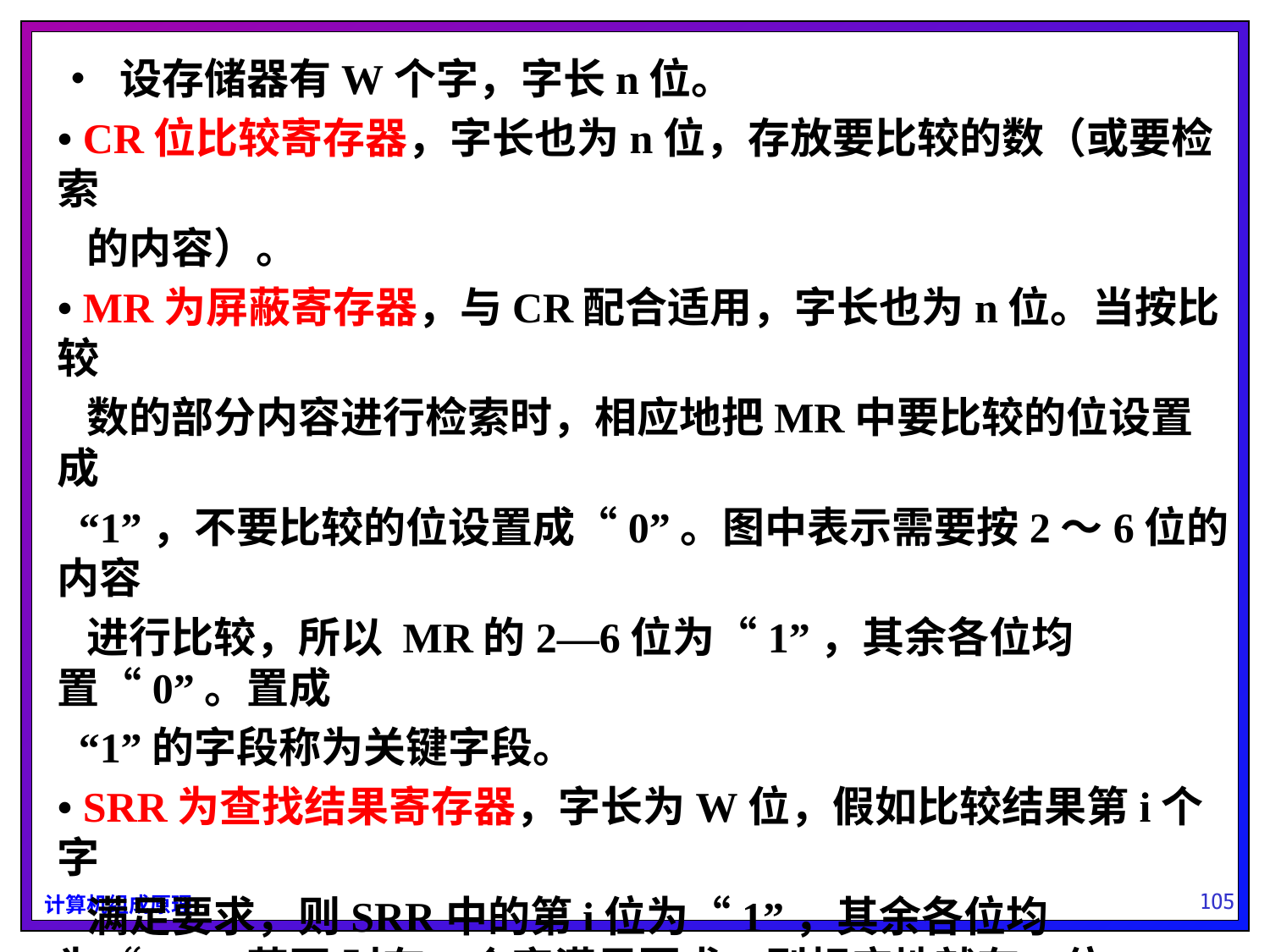

• 设存储器有W个字，字长n位。
• CR位比较寄存器，字长也为n位，存放要比较的数（或要检索
  的内容）。
• MR为屏蔽寄存器，与CR配合适用，字长也为n位。当按比较
  数的部分内容进行检索时，相应地把MR中要比较的位设置成
  “1”，不要比较的位设置成“0”。图中表示需要按2～6位的内容
  进行比较，所以 MR的2—6位为“1”，其余各位均置“0”。置成
  “1”的字段称为关键字段。
• SRR为查找结果寄存器，字长为W位，假如比较结果第i个字
  满足要求，则SRR中的第i位为“1”，其余各位均为“0”，若同 时有n个字满足要求，则相应地就有n位为“1”。